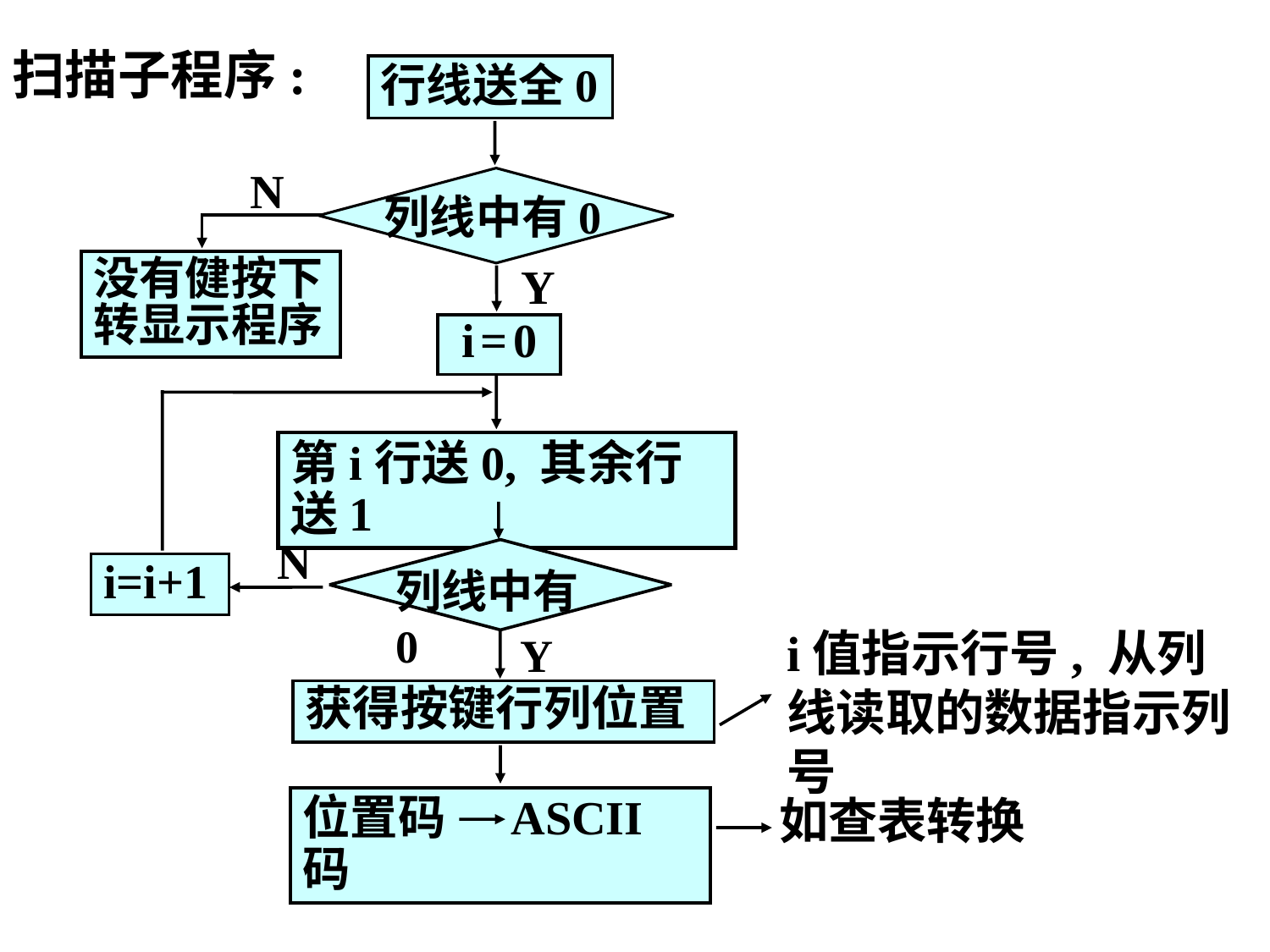

扫描子程序:
行线送全0

N

列线中有0

Y
没有健按下转显示程序

 i = 0

第i行送0, 其余行送1

N

列线中有0
i=i+1

i值指示行号, 从列线读取的数据指示列号
Y

获得按键行列位置

如查表转换
位置码     ASCII码